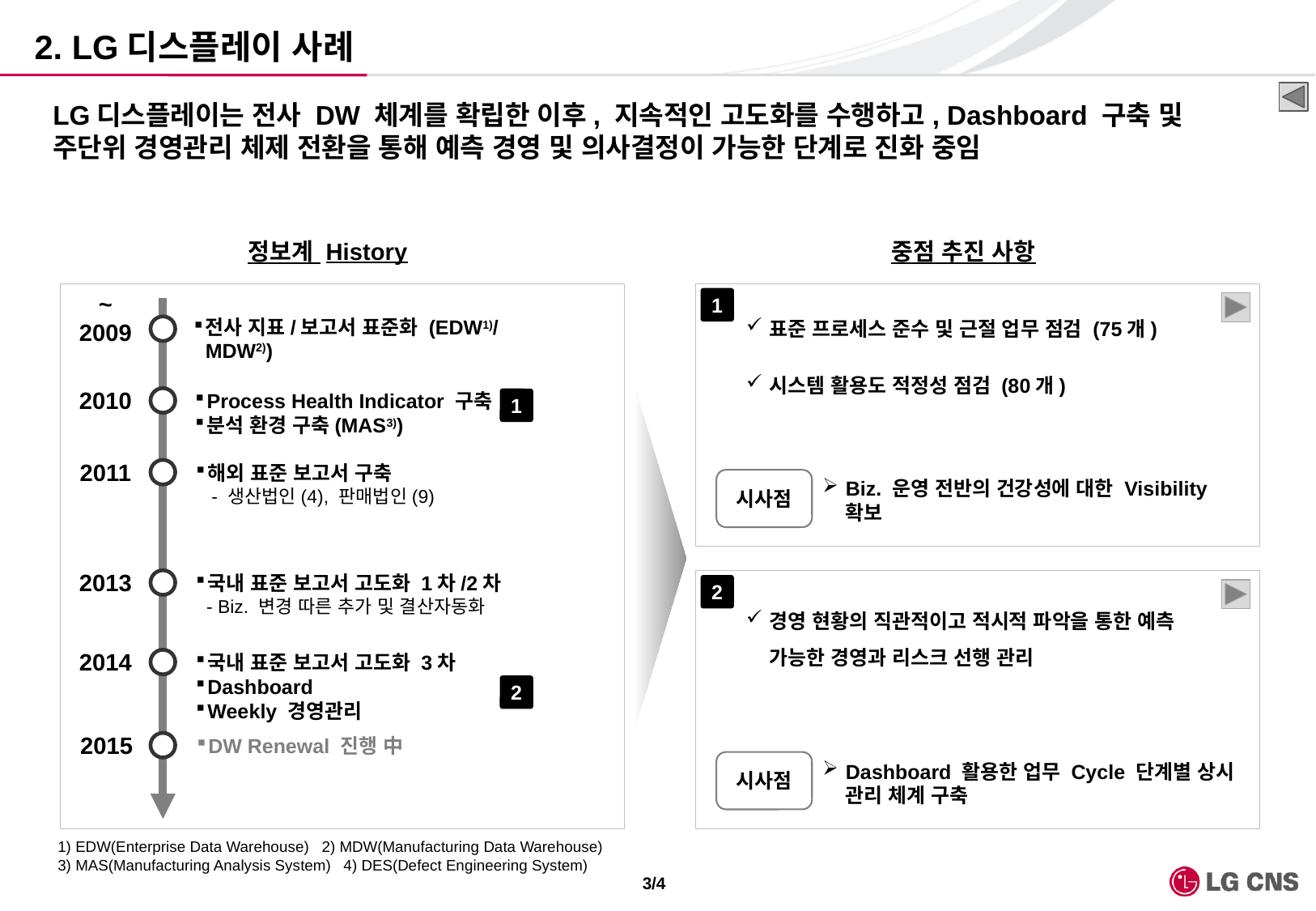

# 2. LG디스플레이 사례

LG디스플레이는 전사 DW 체계를 확립한 이후, 지속적인 고도화를 수행하고, Dashboard 구축 및 주단위 경영관리 체제 전환을 통해 예측 경영 및 의사결정이 가능한 단계로 진화 중임
정보계 History
중점 추진 사항

~
2009

1

표준 프로세스 준수 및 근절 업무 점검 (75개)
시스템 활용도 적정성 점검 (80개)
전사 지표/보고서 표준화 (EDW1)/MDW2))

Process Health Indicator 구축
분석 환경 구축(MAS3))
2010

1
해외 표준 보고서 구축
   - 생산법인(4), 판매법인(9)
2011

시사점
Biz. 운영 전반의 건강성에 대한 Visibility 확보
국내 표준 보고서 고도화 1차/2차
  - Biz. 변경 따른 추가 및 결산자동화
2013

2

경영 현황의 직관적이고 적시적 파악을 통한 예측 가능한 경영과 리스크 선행 관리
국내 표준 보고서 고도화 3차
Dashboard
Weekly 경영관리
2014

2
DW Renewal 진행 中
2015

시사점
Dashboard 활용한 업무 Cycle 단계별 상시 관리 체계 구축
1) EDW(Enterprise Data Warehouse)   2) MDW(Manufacturing Data Warehouse)
3) MAS(Manufacturing Analysis System)   4) DES(Defect Engineering System)